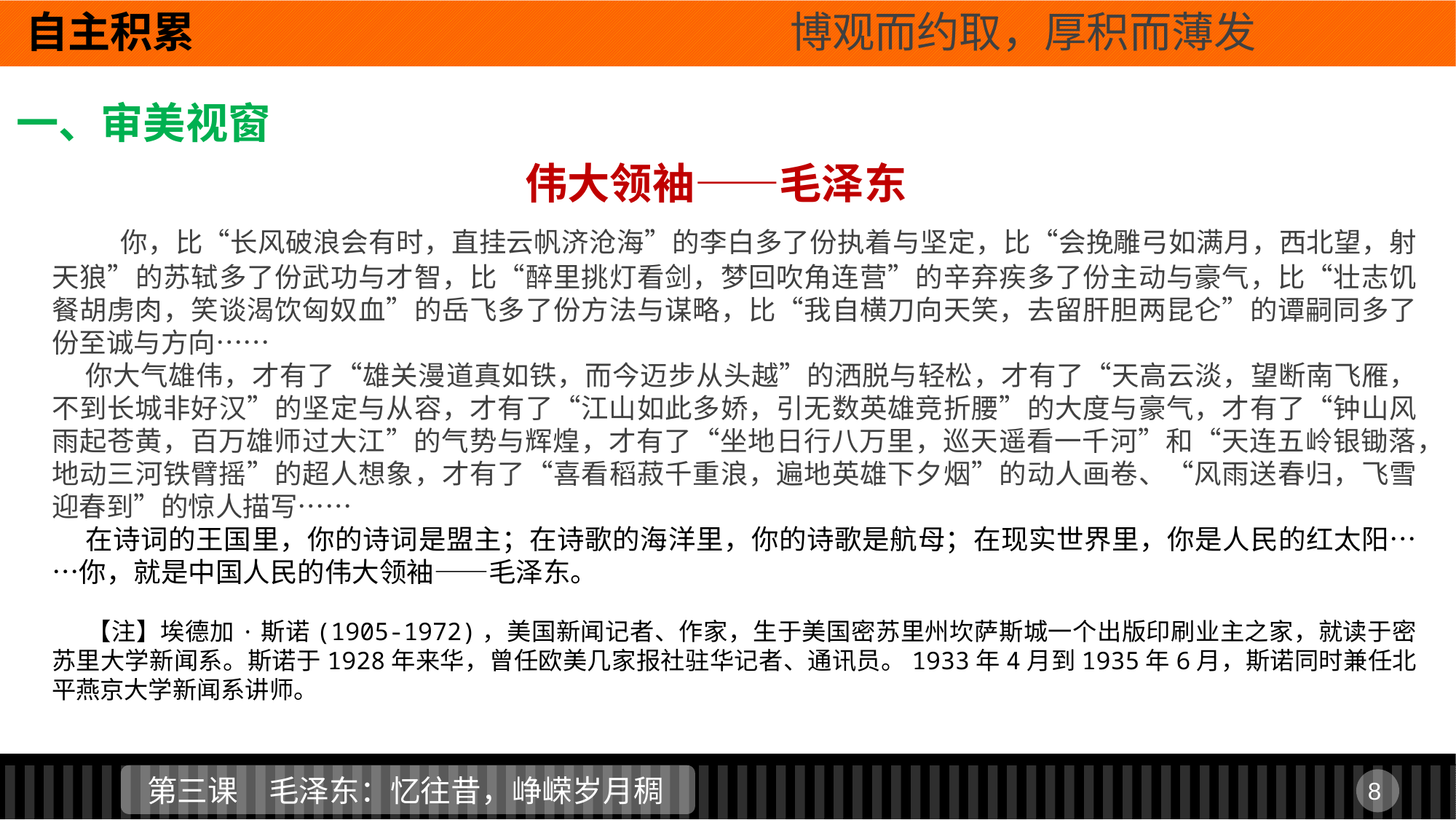

自主积累        					博观而约取，厚积而薄发

一、审美视窗
伟大领袖——毛泽东
       你，比“长风破浪会有时，直挂云帆济沧海”的李白多了份执着与坚定，比“会挽雕弓如满月，西北望，射天狼”的苏轼多了份武功与才智，比“醉里挑灯看剑，梦回吹角连营”的辛弃疾多了份主动与豪气，比“壮志饥餐胡虏肉，笑谈渴饮匈奴血”的岳飞多了份方法与谋略，比“我自横刀向天笑，去留肝胆两昆仑”的谭嗣同多了份至诚与方向……
    你大气雄伟，才有了“雄关漫道真如铁，而今迈步从头越”的洒脱与轻松，才有了“天高云淡，望断南飞雁，不到长城非好汉”的坚定与从容，才有了“江山如此多娇，引无数英雄竞折腰”的大度与豪气，才有了“钟山风雨起苍黄，百万雄师过大江”的气势与辉煌，才有了“坐地日行八万里，巡天遥看一千河”和“天连五岭银锄落，地动三河铁臂摇”的超人想象，才有了“喜看稻菽千重浪，遍地英雄下夕烟”的动人画卷、“风雨送春归，飞雪迎春到”的惊人描写……
    在诗词的王国里，你的诗词是盟主；在诗歌的海洋里，你的诗歌是航母；在现实世界里，你是人民的红太阳……你，就是中国人民的伟大领袖——毛泽东。

     【注】埃德加·斯诺(1905-1972)，美国新闻记者、作家，生于美国密苏里州坎萨斯城一个出版印刷业主之家，就读于密苏里大学新闻系。斯诺于1928年来华，曾任欧美几家报社驻华记者、通讯员。1933年4月到1935年6月，斯诺同时兼任北平燕京大学新闻系讲师。